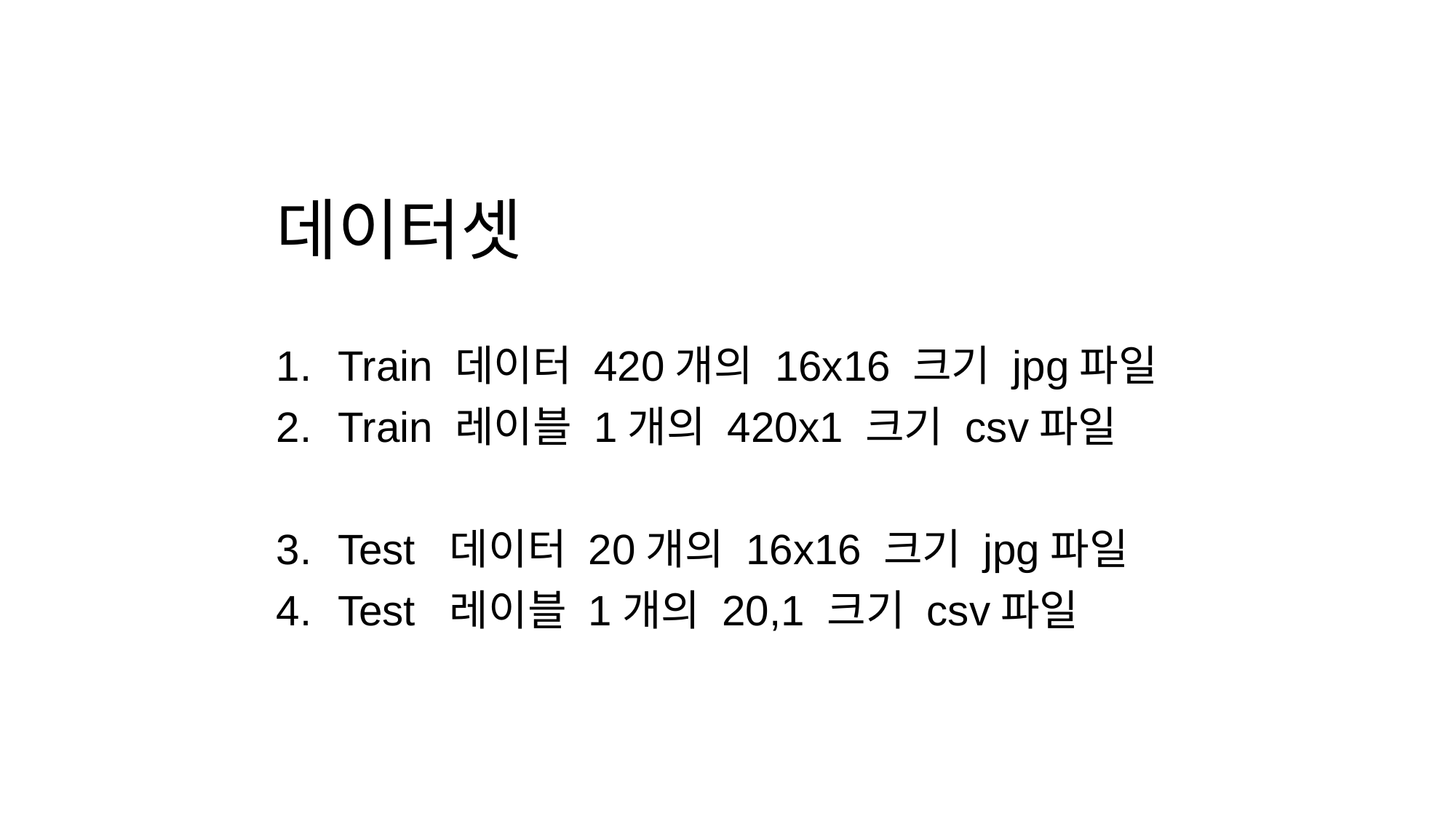

데이터셋

Train 데이터 420개의 16x16 크기 jpg파일
Train 레이블 1개의 420x1 크기 csv파일

Test  데이터 20개의 16x16 크기 jpg파일
Test  레이블 1개의 20,1 크기 csv파일